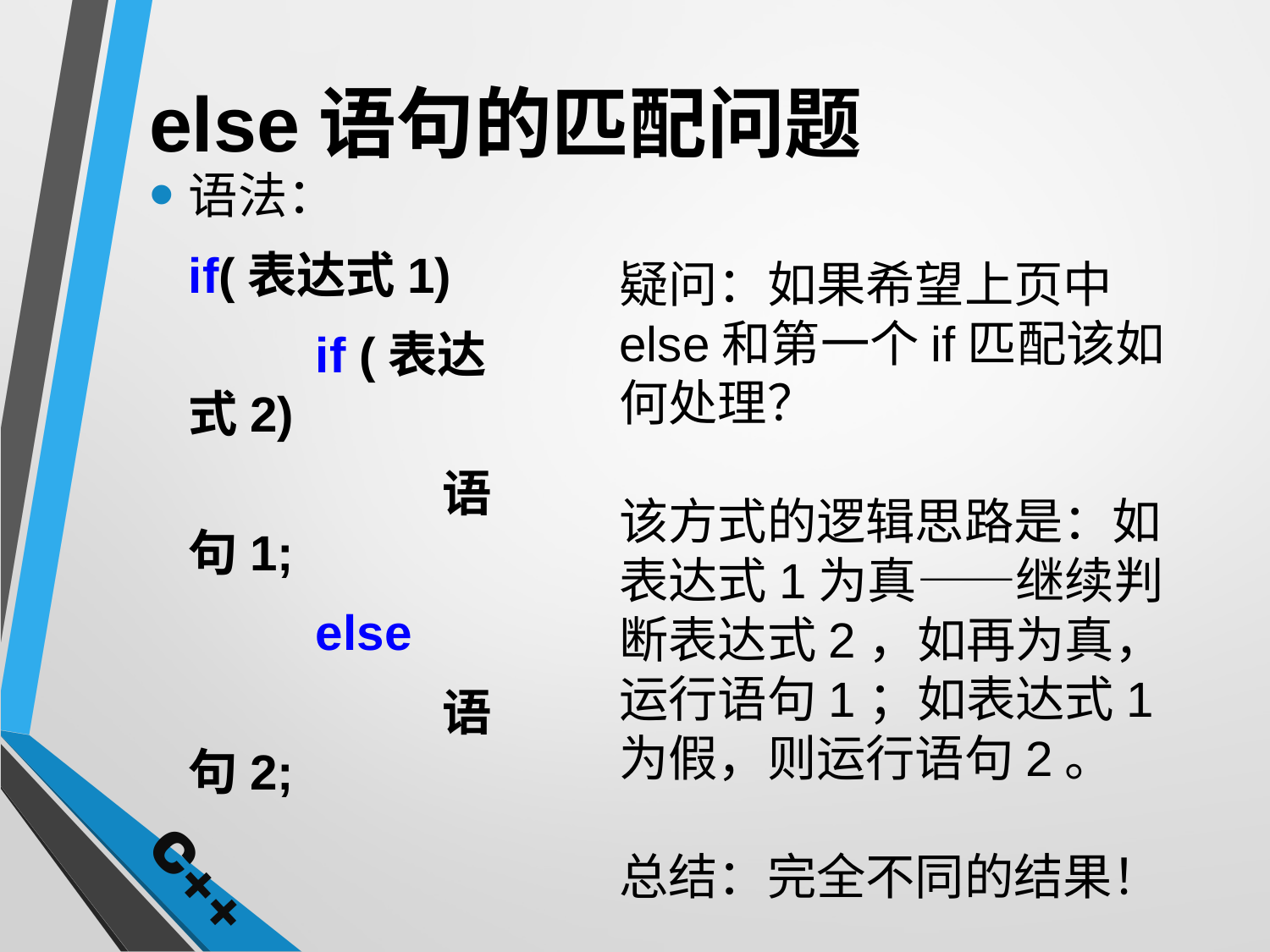

# else语句的匹配问题
语法：
	if(表达式1)
		if (表达式2)
			语句1;
		else
			语句2;

疑问：如果希望上页中else和第一个if匹配该如何处理？

该方式的逻辑思路是：如表达式1为真——继续判断表达式2，如再为真，运行语句1；如表达式1为假，则运行语句2。

总结：完全不同的结果！